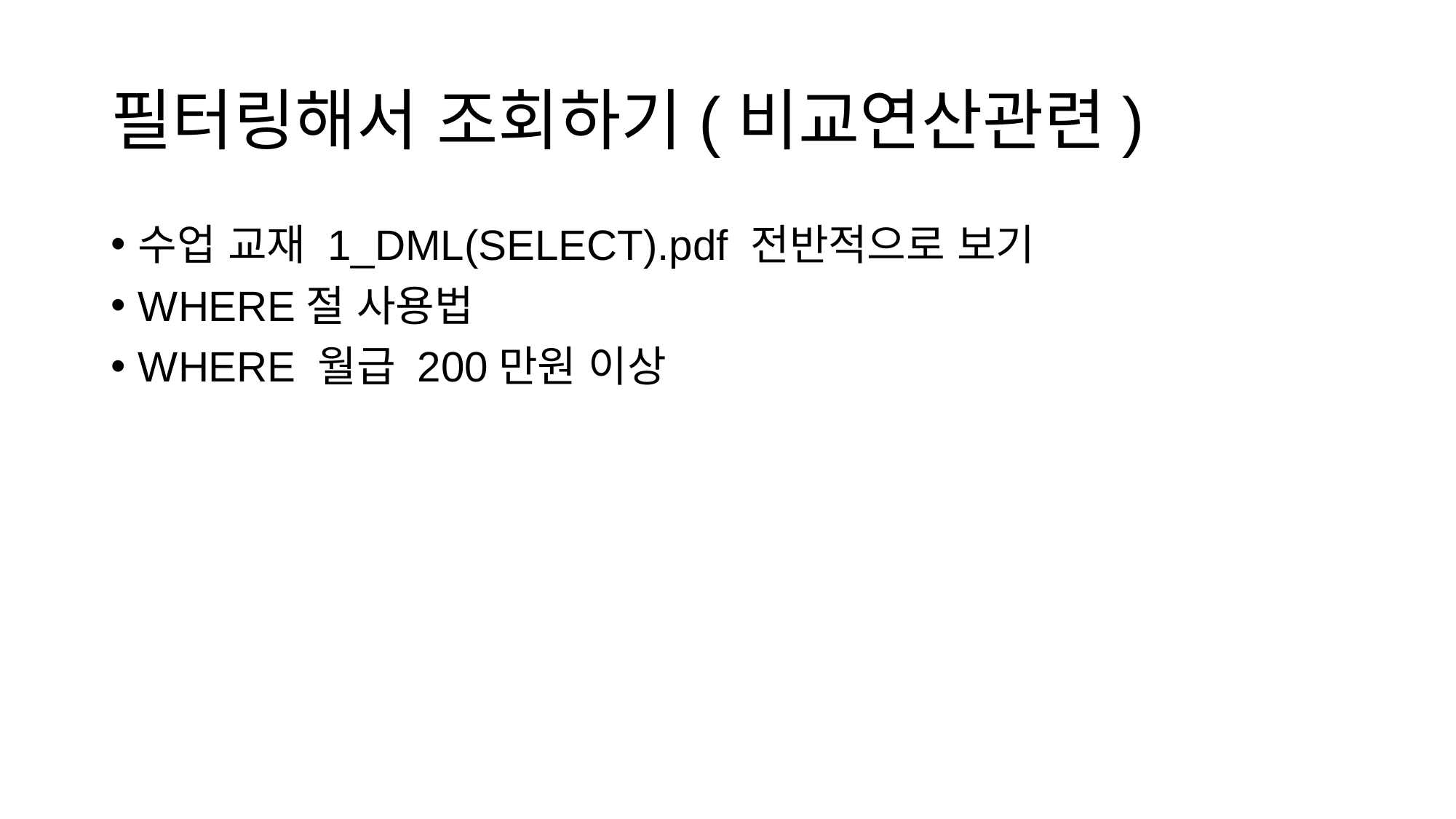

# 필터링해서 조회하기(비교연산관련)
수업 교재 1_DML(SELECT).pdf 전반적으로 보기
WHERE절 사용법
WHERE 월급 200만원 이상